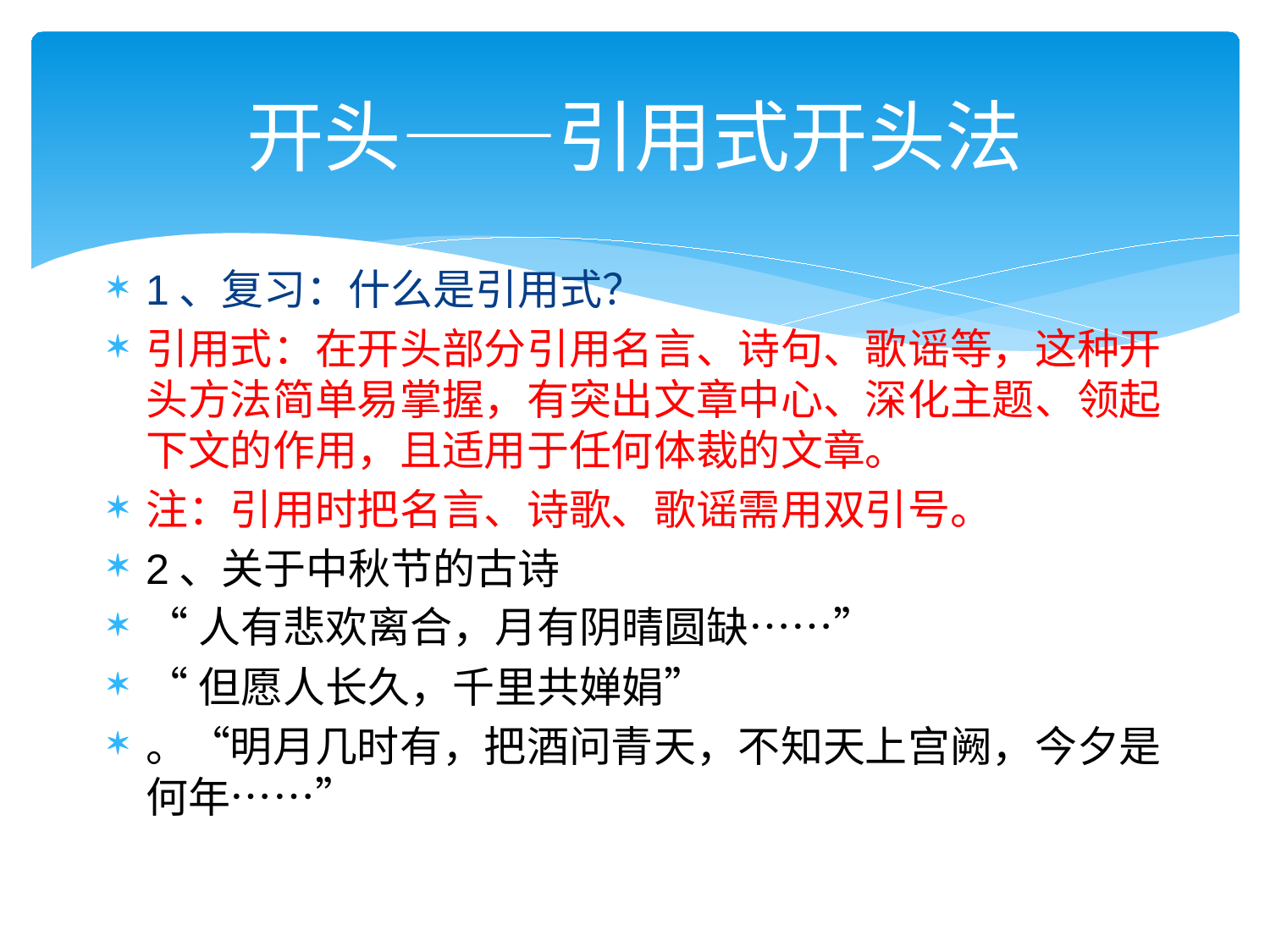

# 开头——引用式开头法
1、复习：什么是引用式？
引用式：在开头部分引用名言、诗句、歌谣等，这种开头方法简单易掌握，有突出文章中心、深化主题、领起下文的作用，且适用于任何体裁的文章。
注：引用时把名言、诗歌、歌谣需用双引号。
2、关于中秋节的古诗
“人有悲欢离合，月有阴晴圆缺……”
“但愿人长久，千里共婵娟”
。“明月几时有，把酒问青天，不知天上宫阙，今夕是何年……”